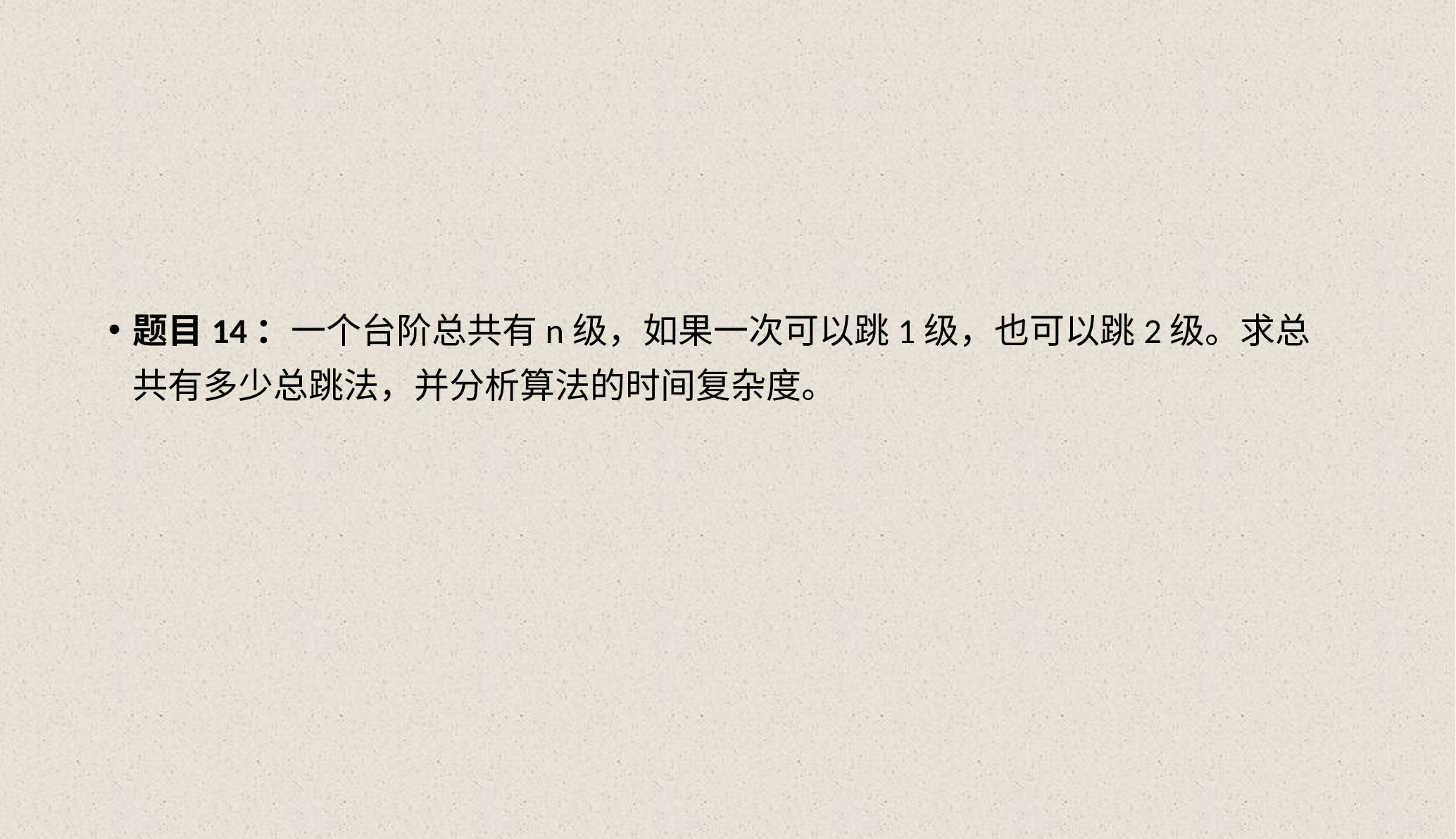

题目14：一个台阶总共有n级，如果一次可以跳1级，也可以跳2级。求总共有多少总跳法，并分析算法的时间复杂度。